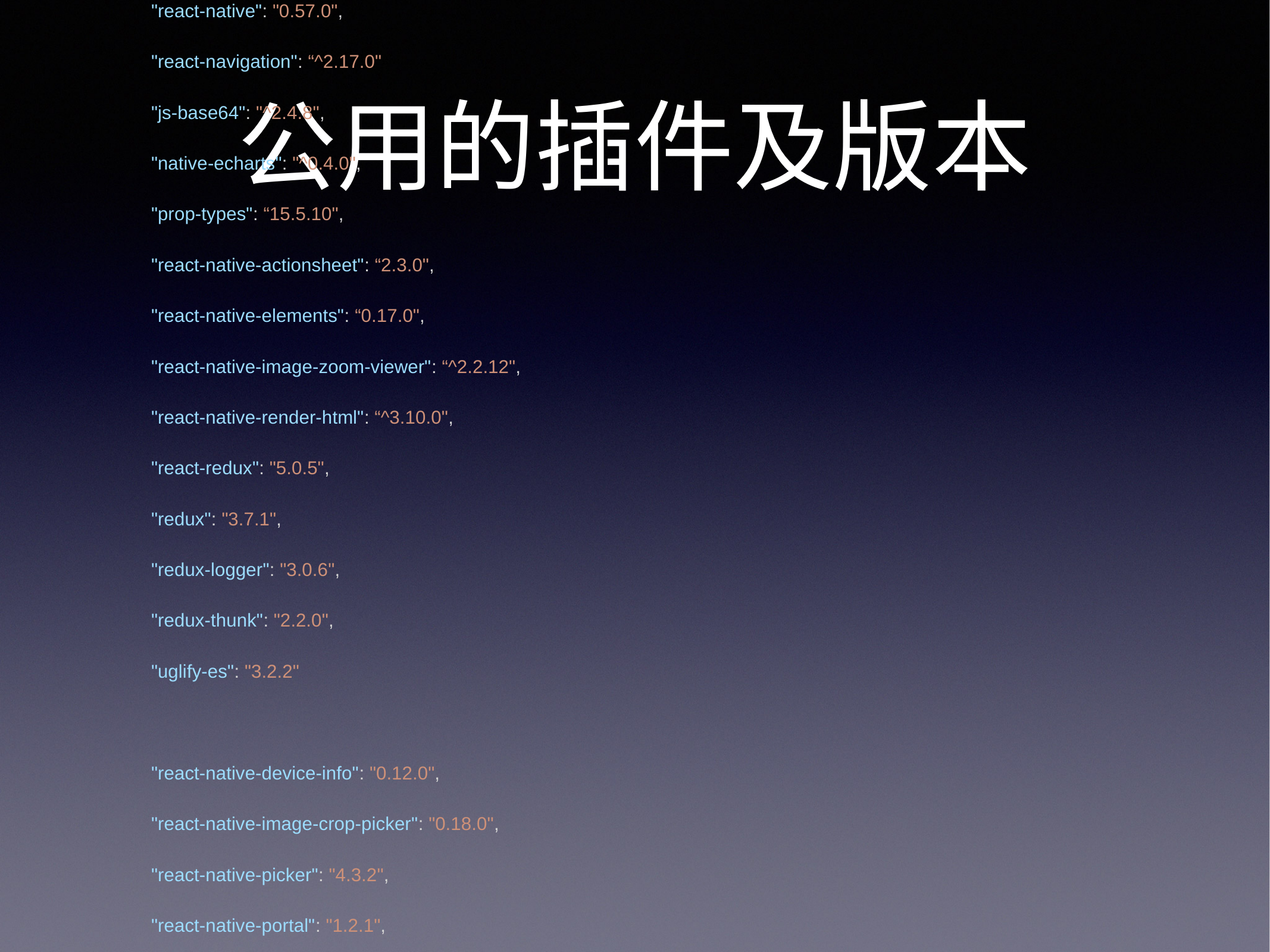

# 公用的插件及版本
"@babel/runtime": "^7.0.0",
”react": "16.5.0",
"react-native": "0.57.0",
"react-navigation": “^2.17.0"
"js-base64": "^2.4.8",
"native-echarts": "^0.4.0",
"prop-types": “15.5.10",
"react-native-actionsheet": “2.3.0",
"react-native-elements": “0.17.0",
"react-native-image-zoom-viewer": “^2.2.12",
"react-native-render-html": “^3.10.0",
"react-redux": "5.0.5",
"redux": "3.7.1",
"redux-logger": "3.0.6",
"redux-thunk": "2.2.0",
"uglify-es": "3.2.2"

"react-native-device-info": "0.12.0",
"react-native-image-crop-picker": "0.18.0",
"react-native-picker": "4.3.2",
"react-native-portal": "1.2.1",
"react-native-snap-carousel": "^3.6.0",
"react-native-vector-icons": "4.2.0",
"react-native-view-shot": "2.2.0",